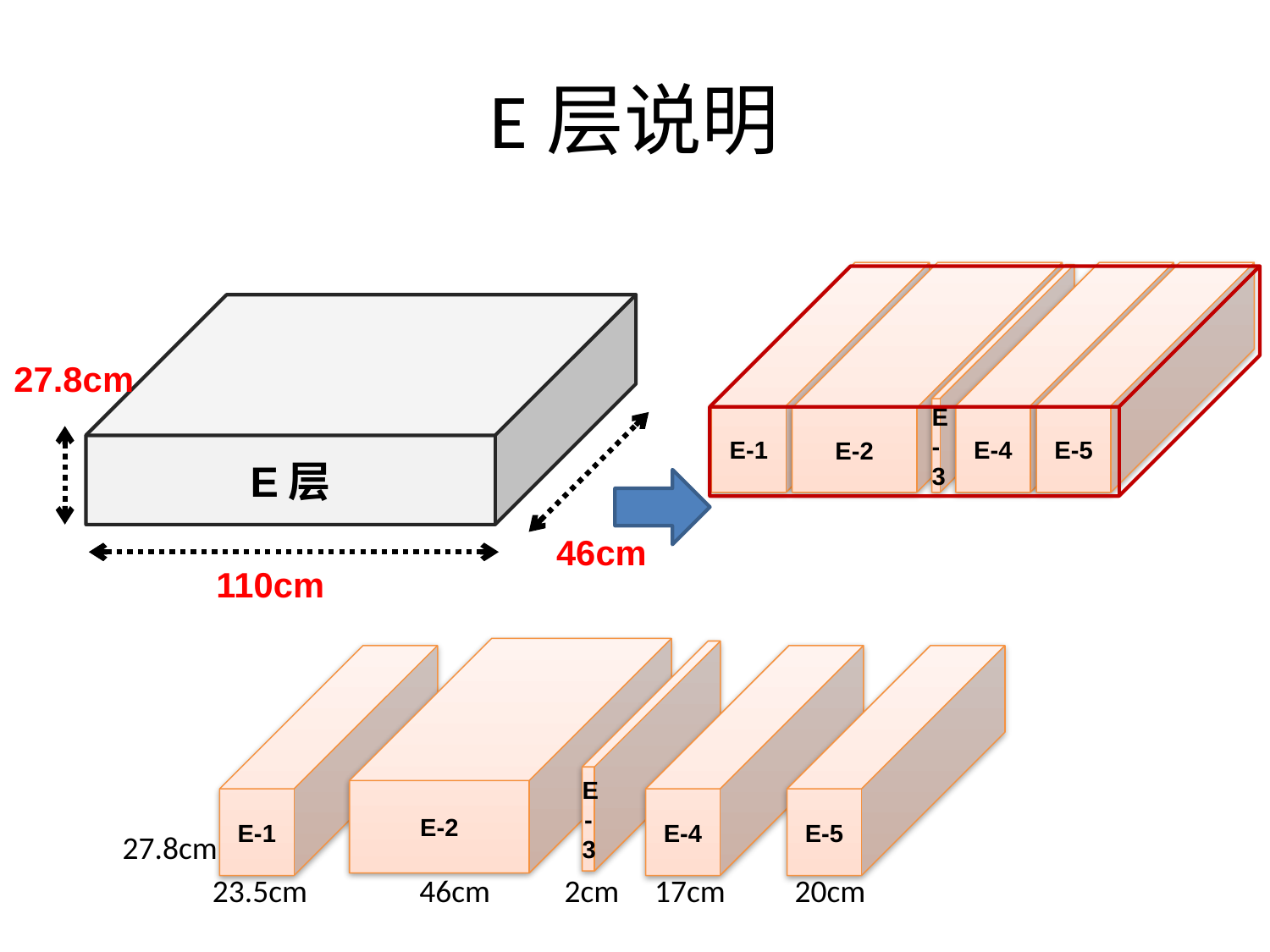

# E层说明
E-1
E-2
E-4
E-5
E-3

E层
46cm
110cm
27.8cm

E-2
E-3
E-1
E-4
E-5
27.8cm
23.5cm
46cm
2cm
17cm
20cm